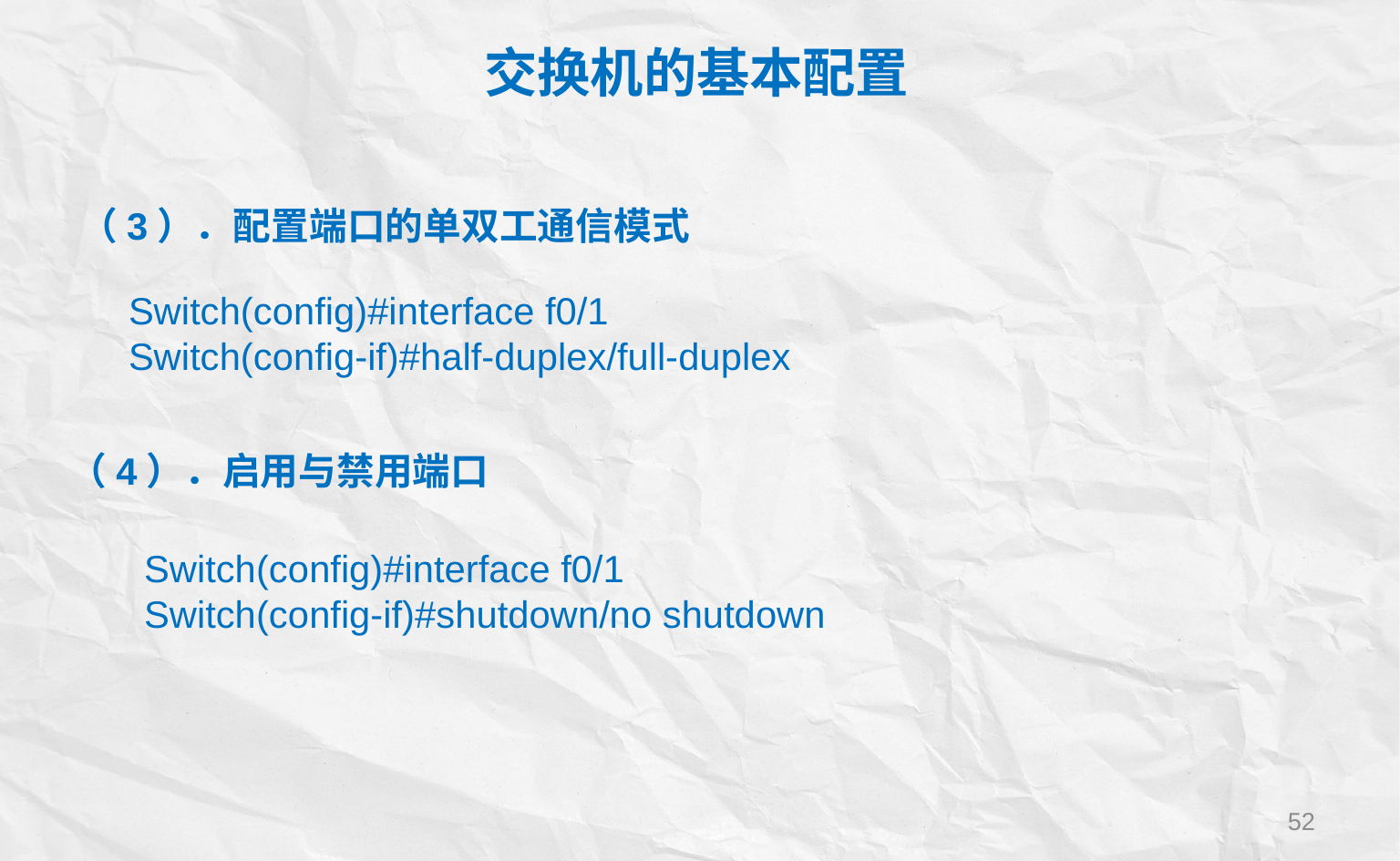

交换机的基本配置
（3）．配置端口的单双工通信模式
Switch(config)#interface f0/1
Switch(config-if)#half-duplex/full-duplex
（4）．启用与禁用端口
Switch(config)#interface f0/1
Switch(config-if)#shutdown/no shutdown

 52